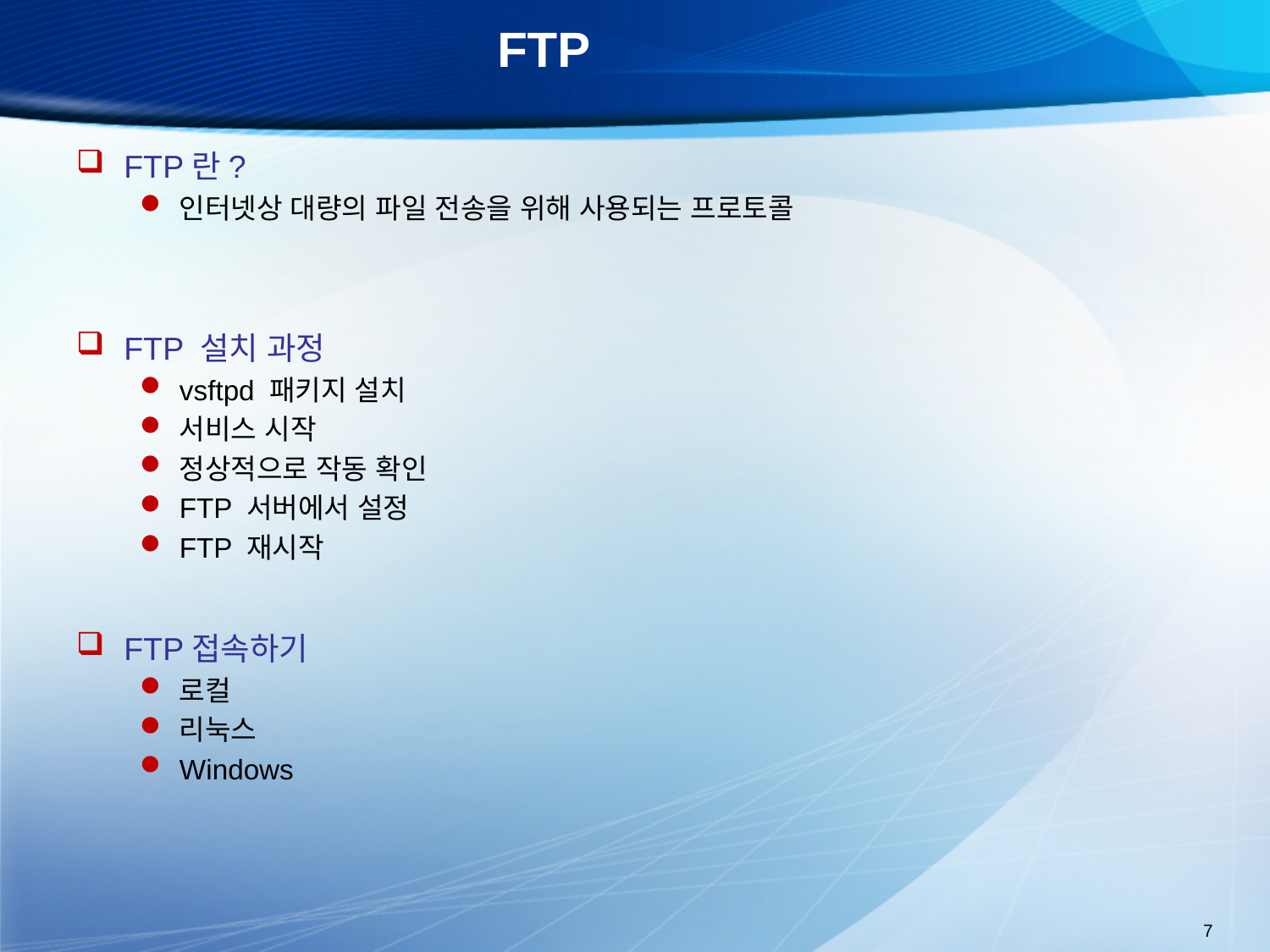

# FTP
FTP란?
인터넷상 대량의 파일 전송을 위해 사용되는 프로토콜

FTP 설치 과정
vsftpd 패키지 설치
서비스 시작
정상적으로 작동 확인
FTP 서버에서 설정
FTP 재시작

FTP접속하기
로컬
리눅스
Windows